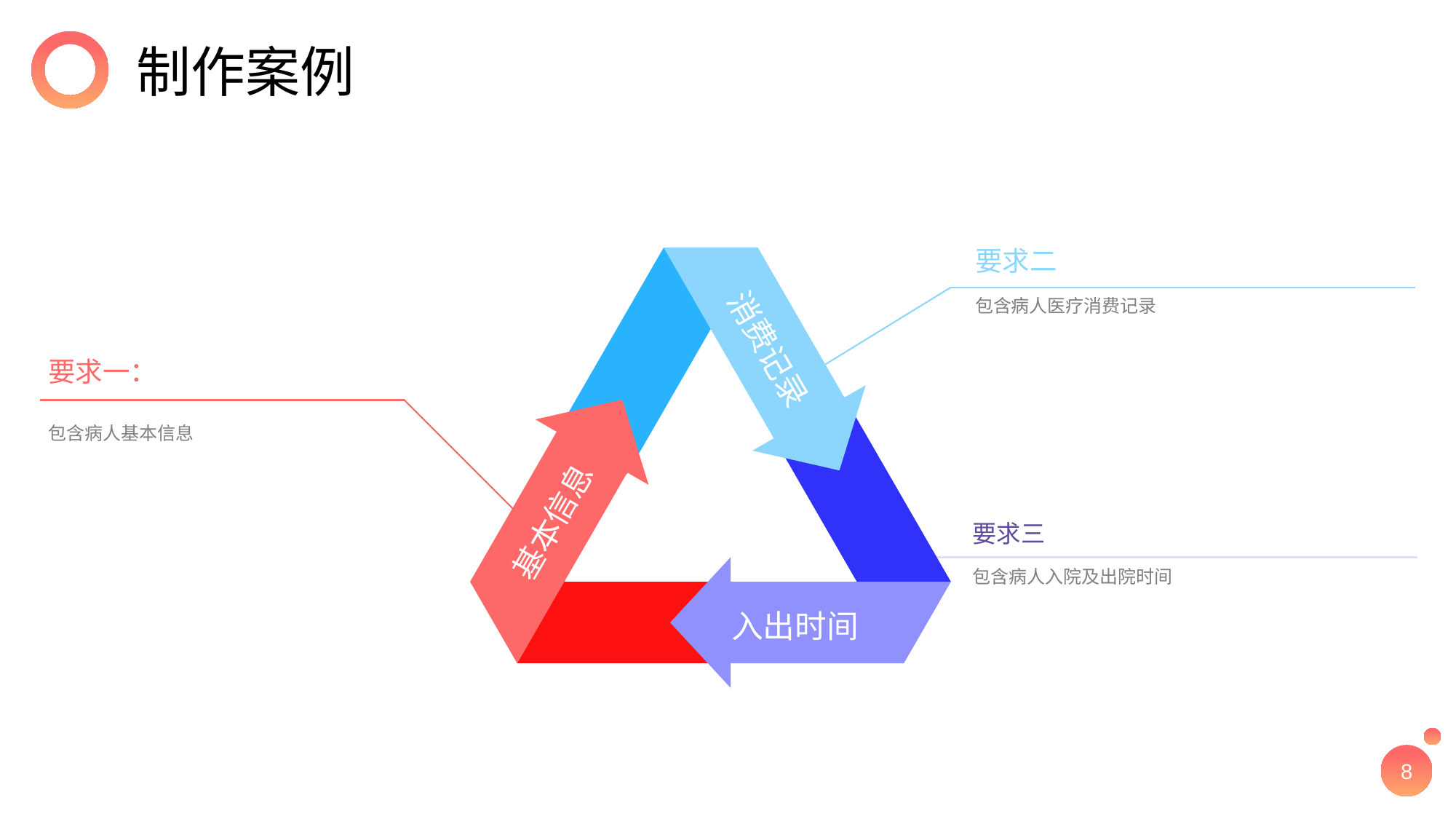

# 制作案例
要求二
包含病人医疗消费记录
消费记录

要求一：
包含病人基本信息
基本信息

要求三
包含病人入院及出院时间

入出时间